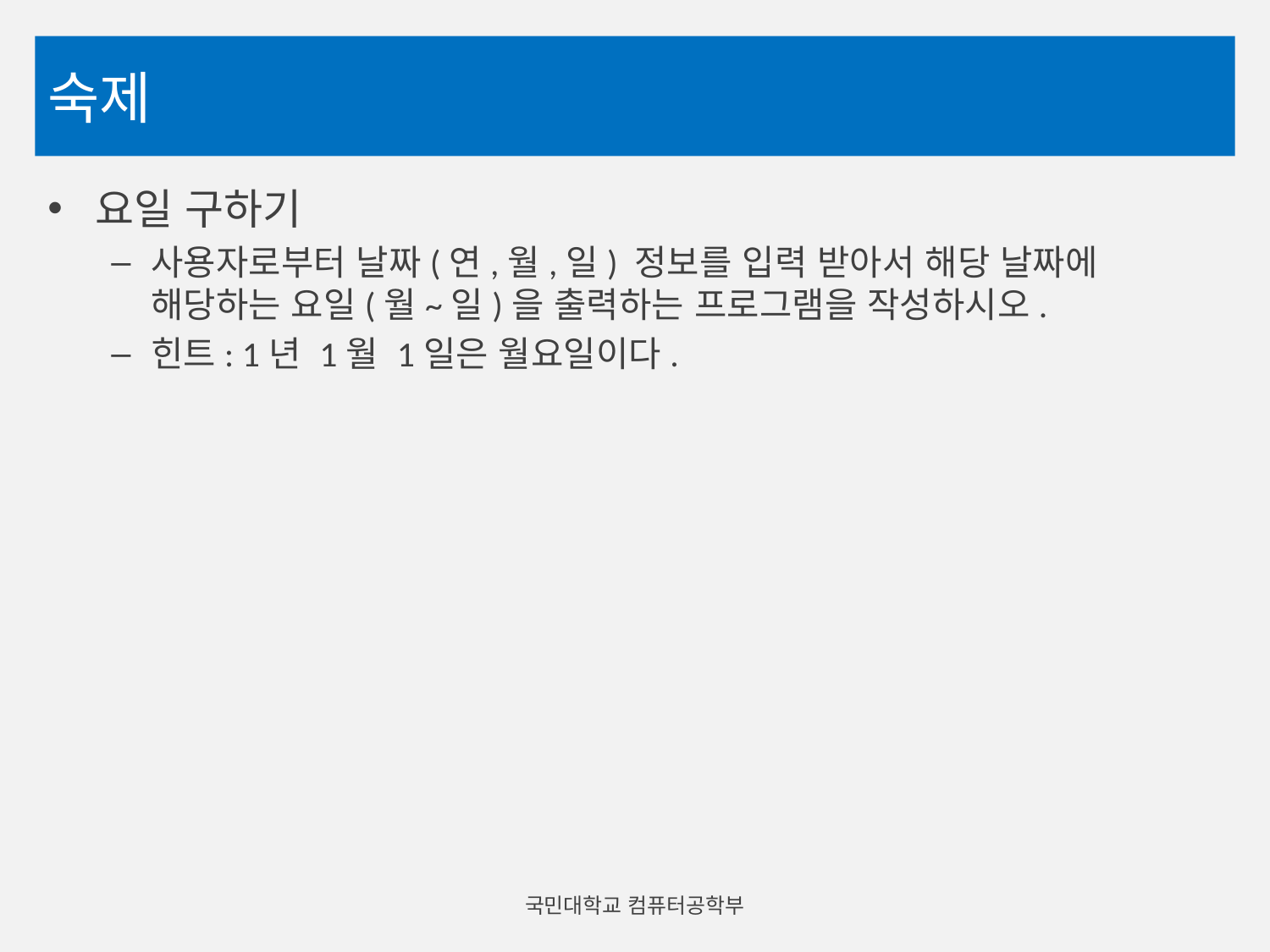

# 숙제
요일 구하기
사용자로부터 날짜(연,월,일) 정보를 입력 받아서 해당 날짜에 해당하는 요일(월~일)을 출력하는 프로그램을 작성하시오.
힌트: 1년 1월 1일은 월요일이다.

국민대학교 컴퓨터공학부